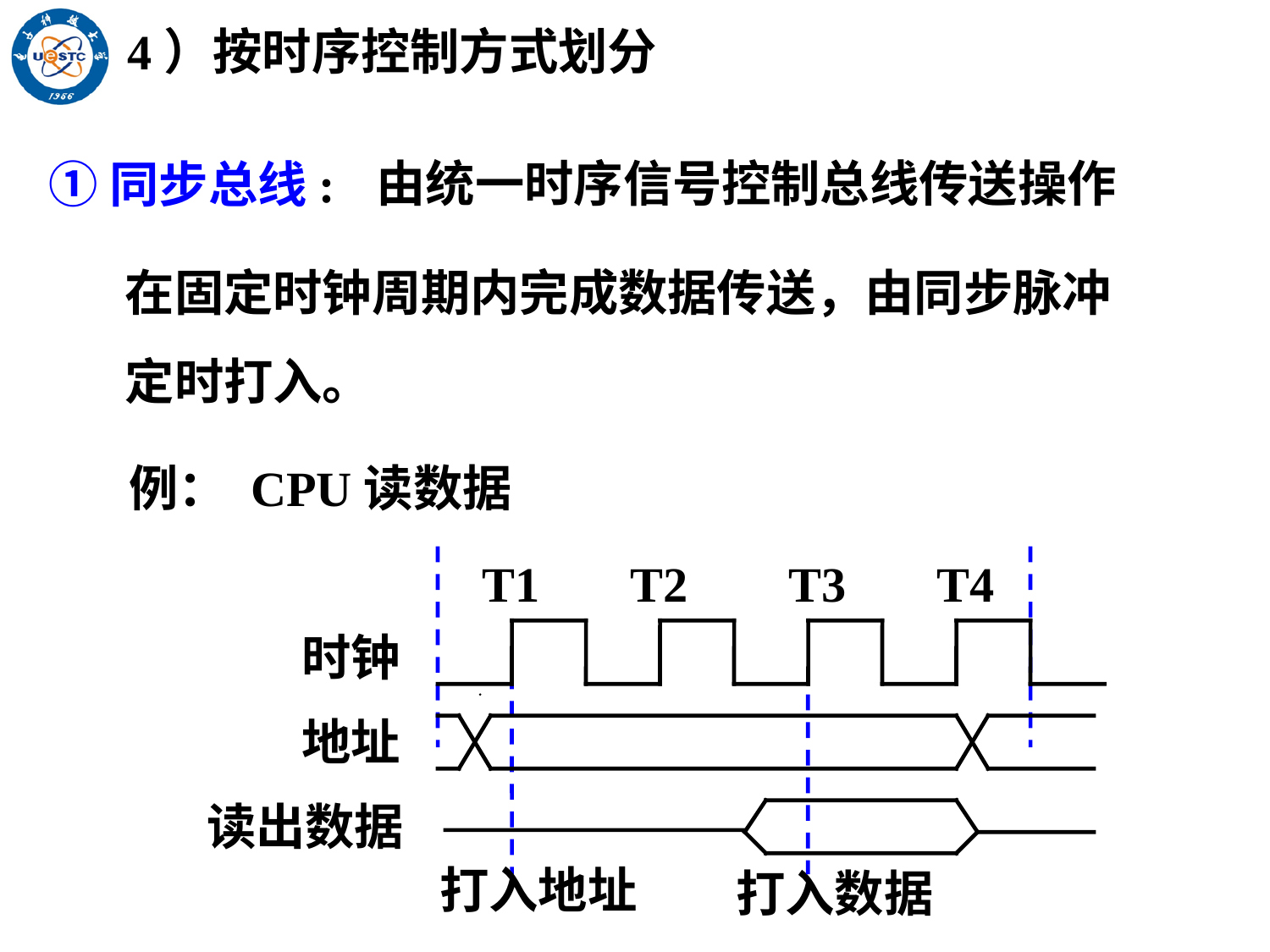

4）按时序控制方式划分
由统一时序信号控制总线传送操作
 ①同步总线:
在固定时钟周期内完成数据传送，由同步脉冲定时打入。
例： CPU读数据
T1
T2
T3
T4
时钟

地址

读出数据

打入地址
打入数据